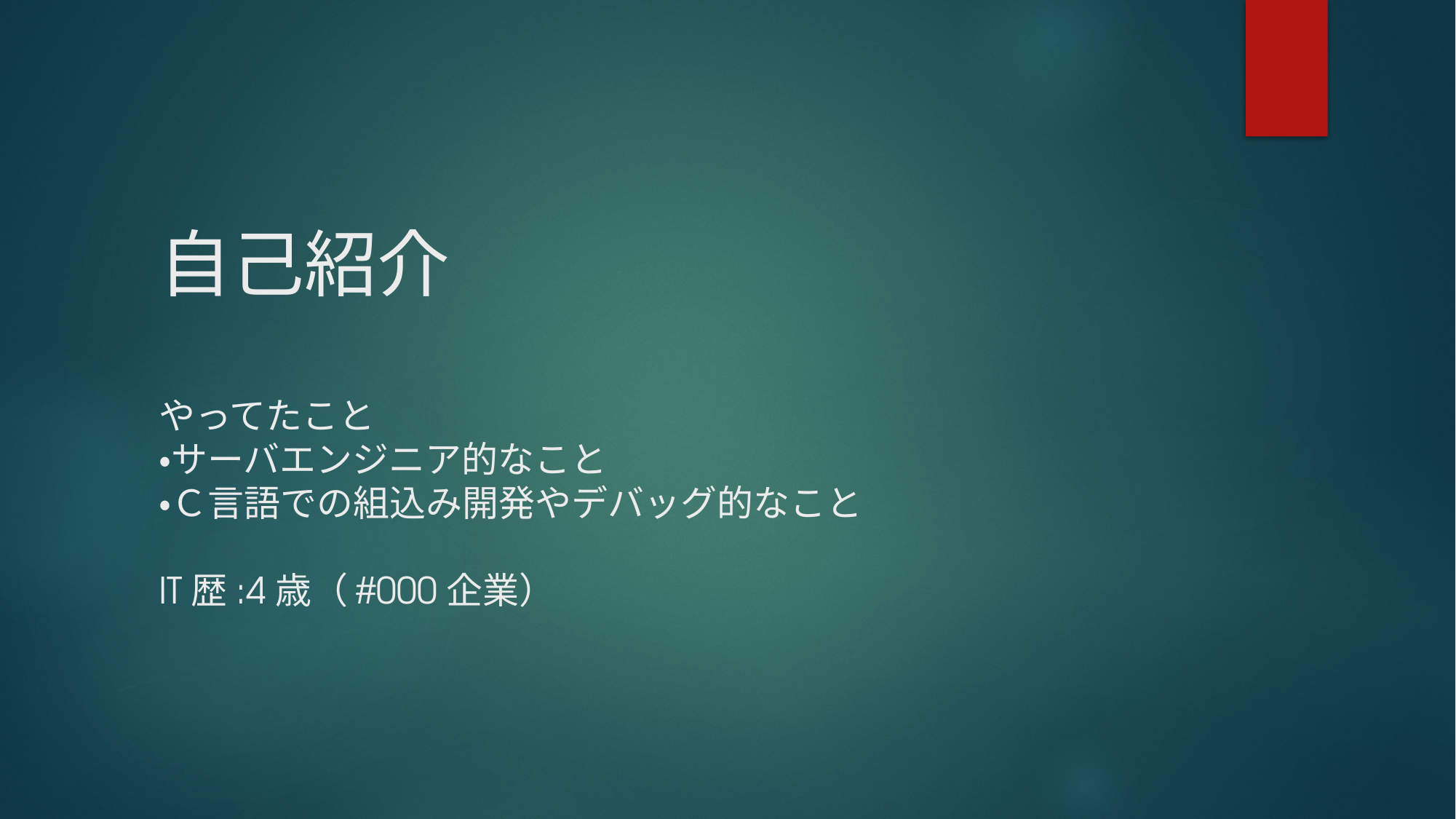

# 自己紹介 やってたこと ・サーバエンジニア的なこと ・Ｃ言語での組込み開発やデバッグ的なこと IT歴:4歳（#000企業）